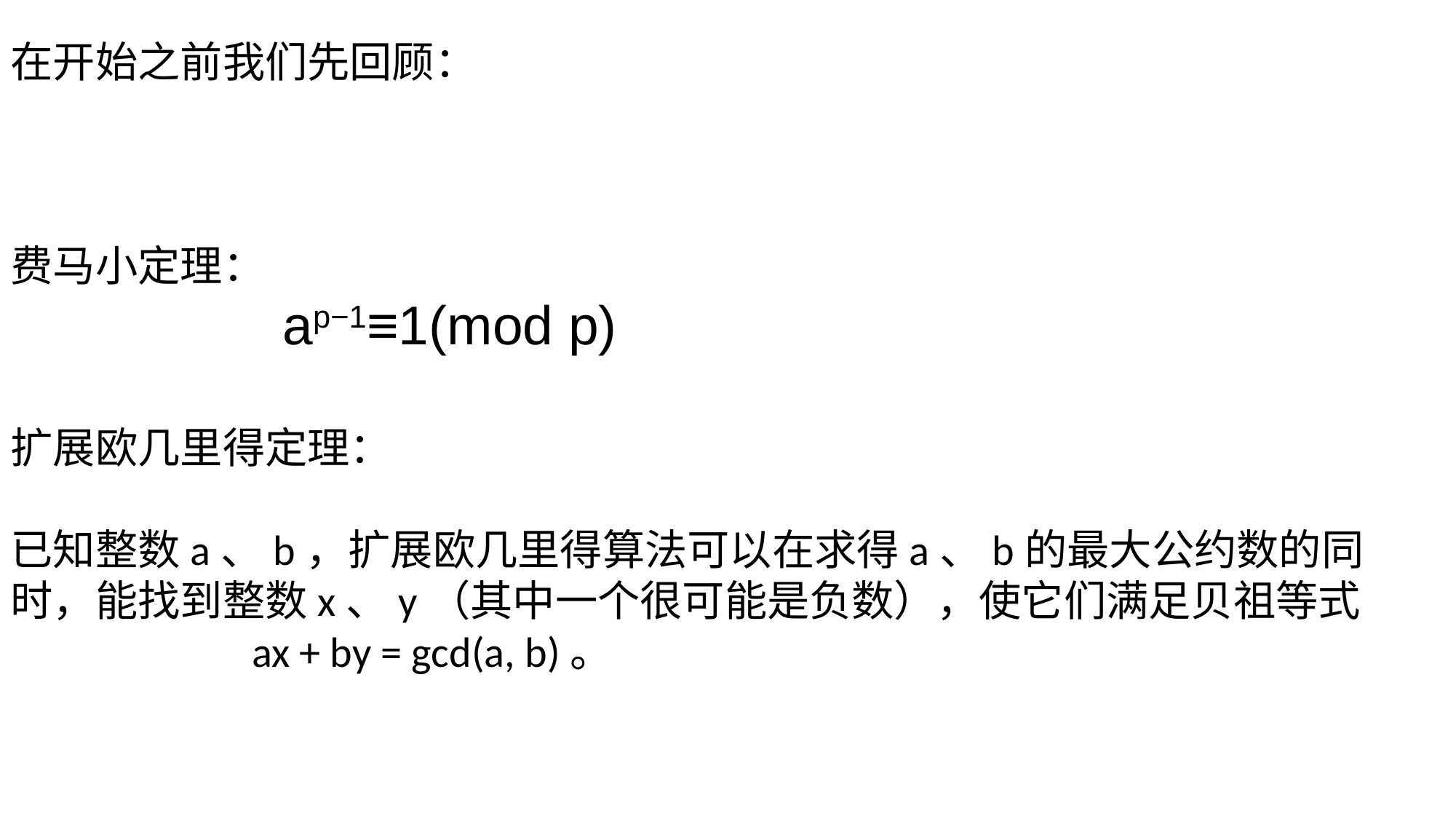

在开始之前我们先回顾：

费马小定理：
                       ap−1≡1(mod p)

扩展欧几里得定理：

已知整数a、b，扩展欧几里得算法可以在求得a、b的最大公约数的同时，能找到整数x、y（其中一个很可能是负数），使它们满足贝祖等式
                         ax + by = gcd(a, b)。